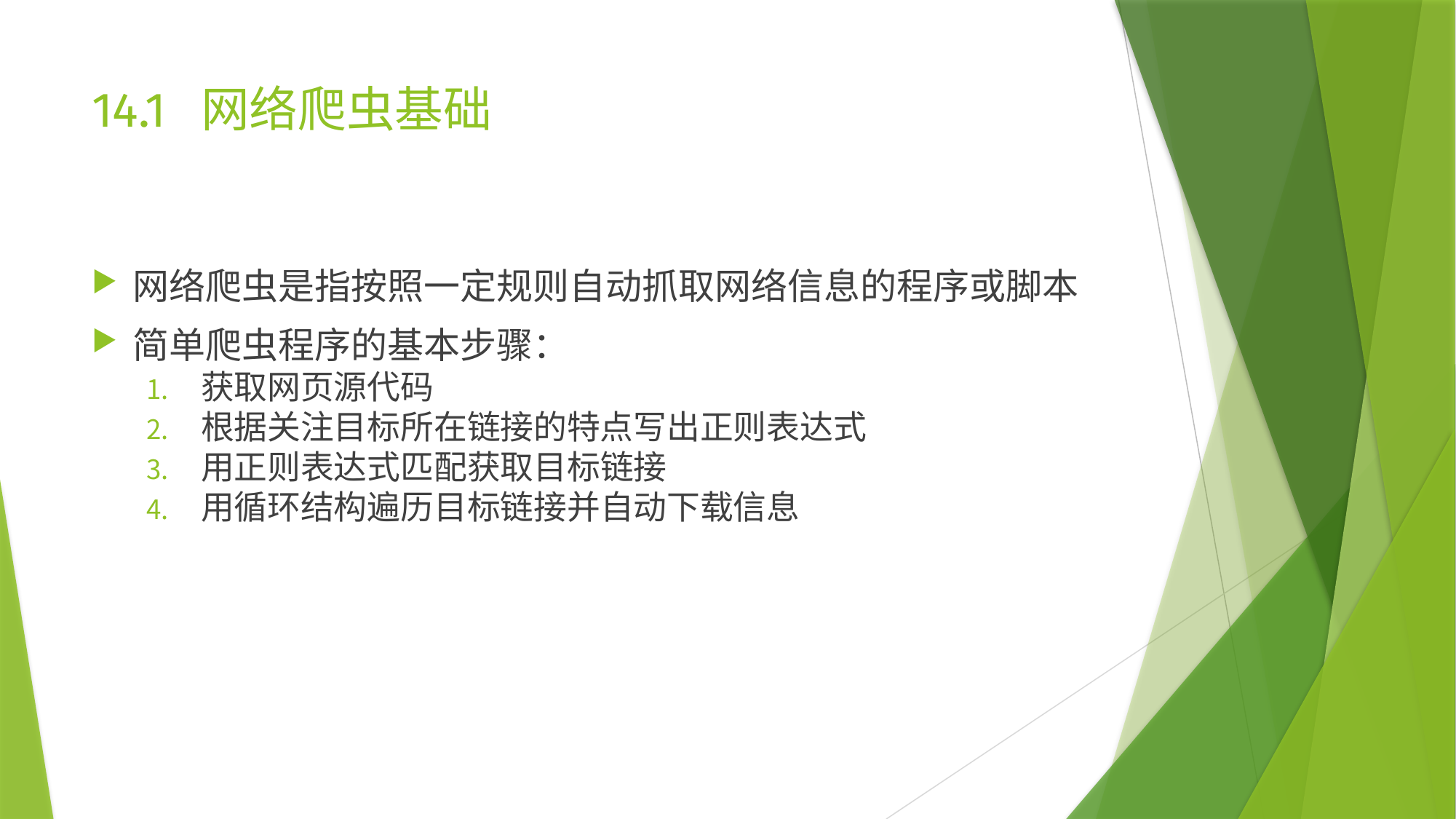

# 14.1	网络爬虫基础
网络爬虫是指按照一定规则自动抓取网络信息的程序或脚本
简单爬虫程序的基本步骤：
获取网页源代码
根据关注目标所在链接的特点写出正则表达式
用正则表达式匹配获取目标链接
用循环结构遍历目标链接并自动下载信息